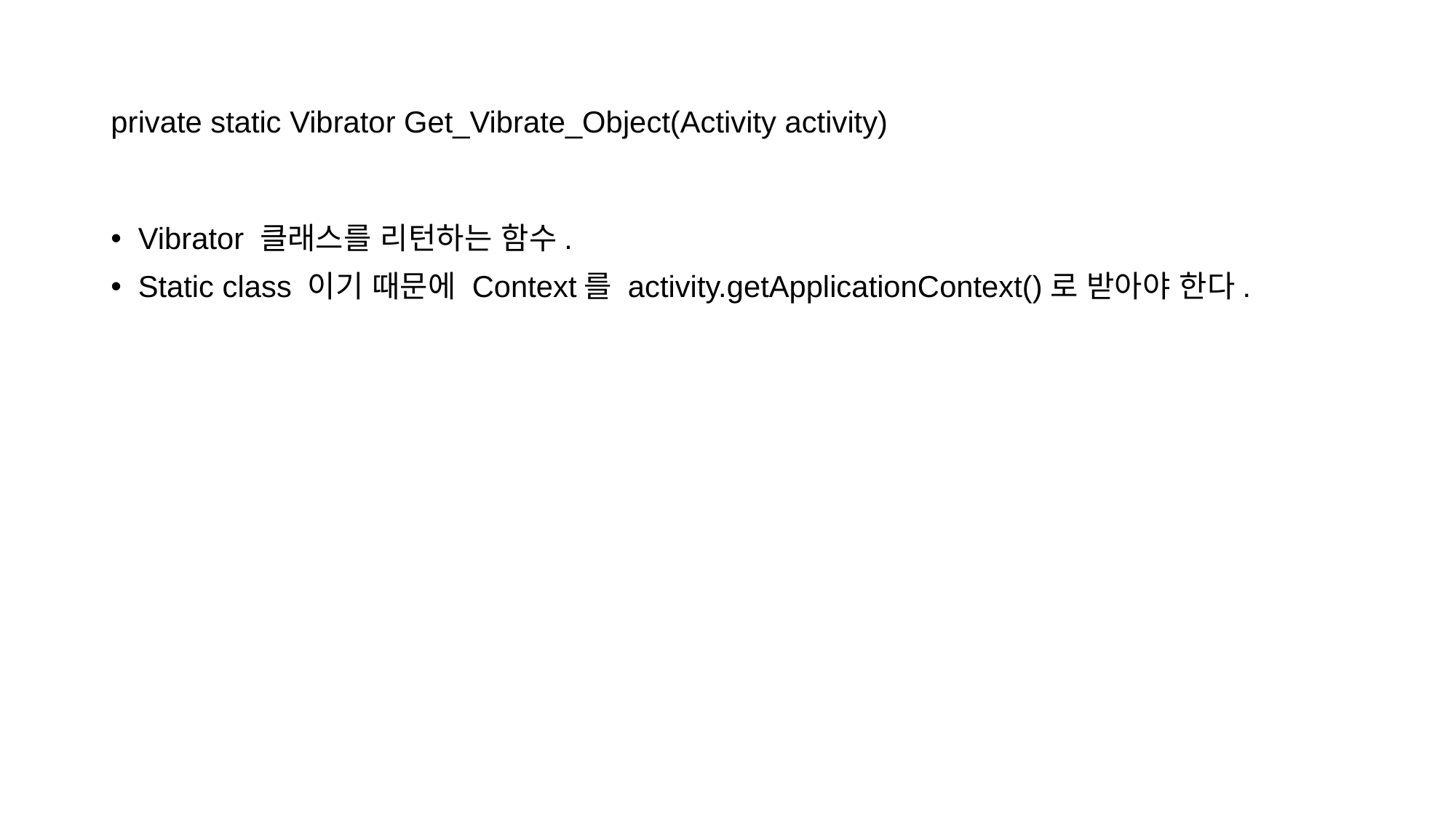

# private static Vibrator Get_Vibrate_Object(Activity activity)
Vibrator 클래스를 리턴하는 함수.
Static class 이기 때문에 Context를 activity.getApplicationContext()로 받아야 한다.